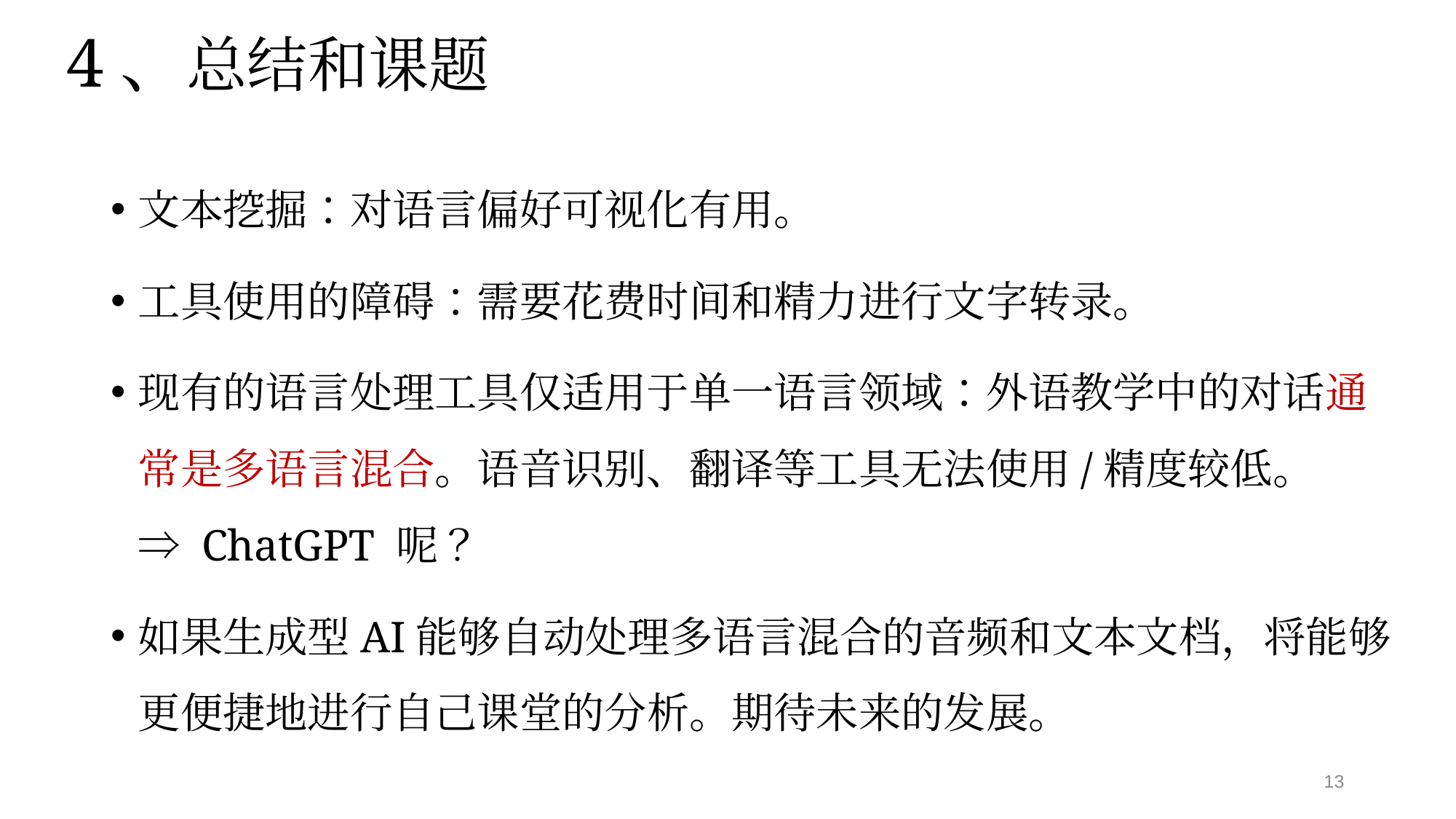

4、总结和课题
文本挖掘：对语言偏好可视化有用。
工具使用的障碍：需要花费时间和精力进行文字转录。
现有的语言处理工具仅适用于单一语言领域：外语教学中的对话通常是多语言混合。语音识别、翻译等工具无法使用/精度较低。
⇒ ChatGPT 呢？
如果生成型AI能够自动处理多语言混合的音频和文本文档，将能够更便捷地进行自己课堂的分析。期待未来的发展。
13